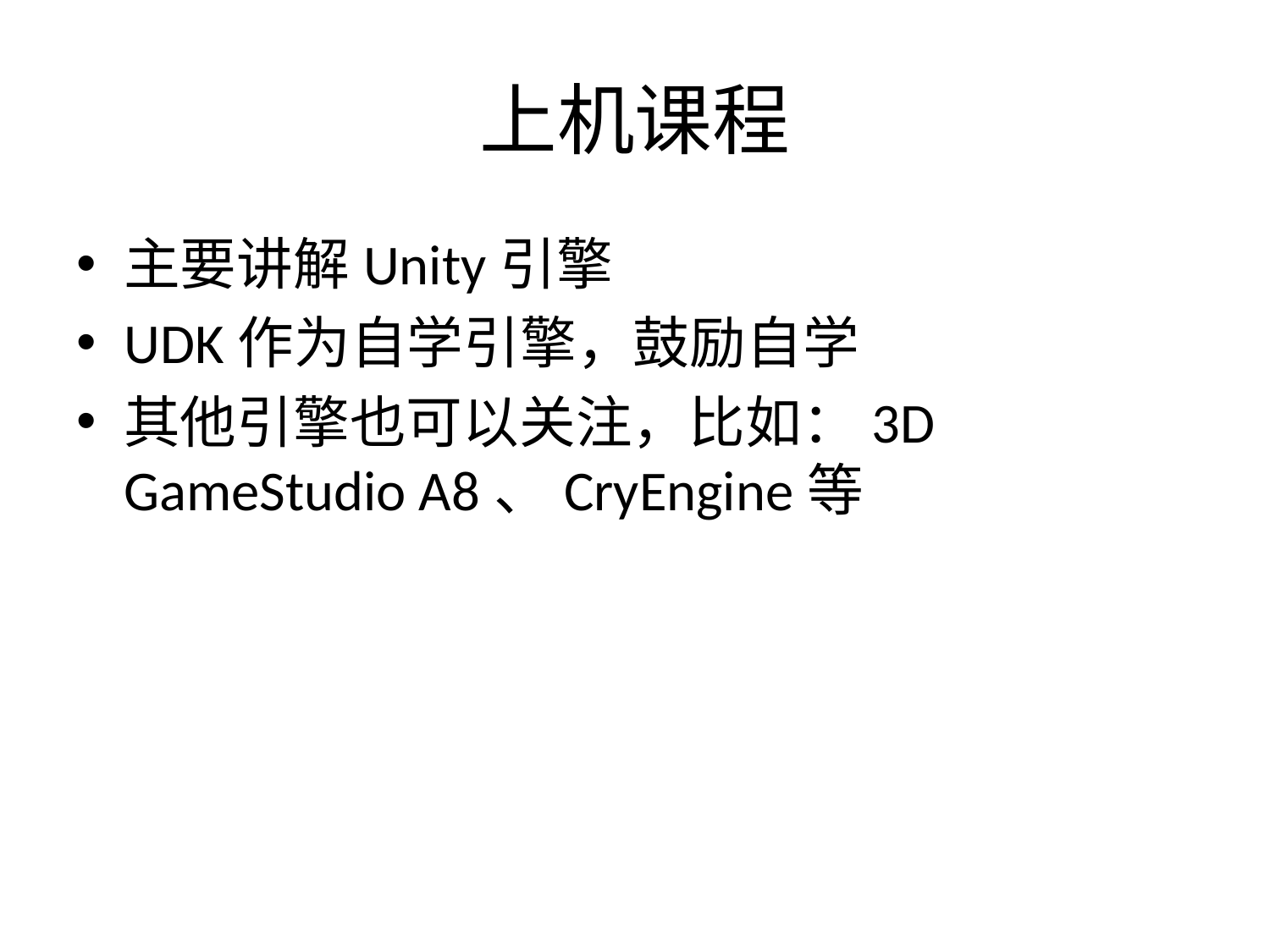

# 上机课程
主要讲解Unity引擎
UDK作为自学引擎，鼓励自学
其他引擎也可以关注，比如：3D GameStudio A8、CryEngine等